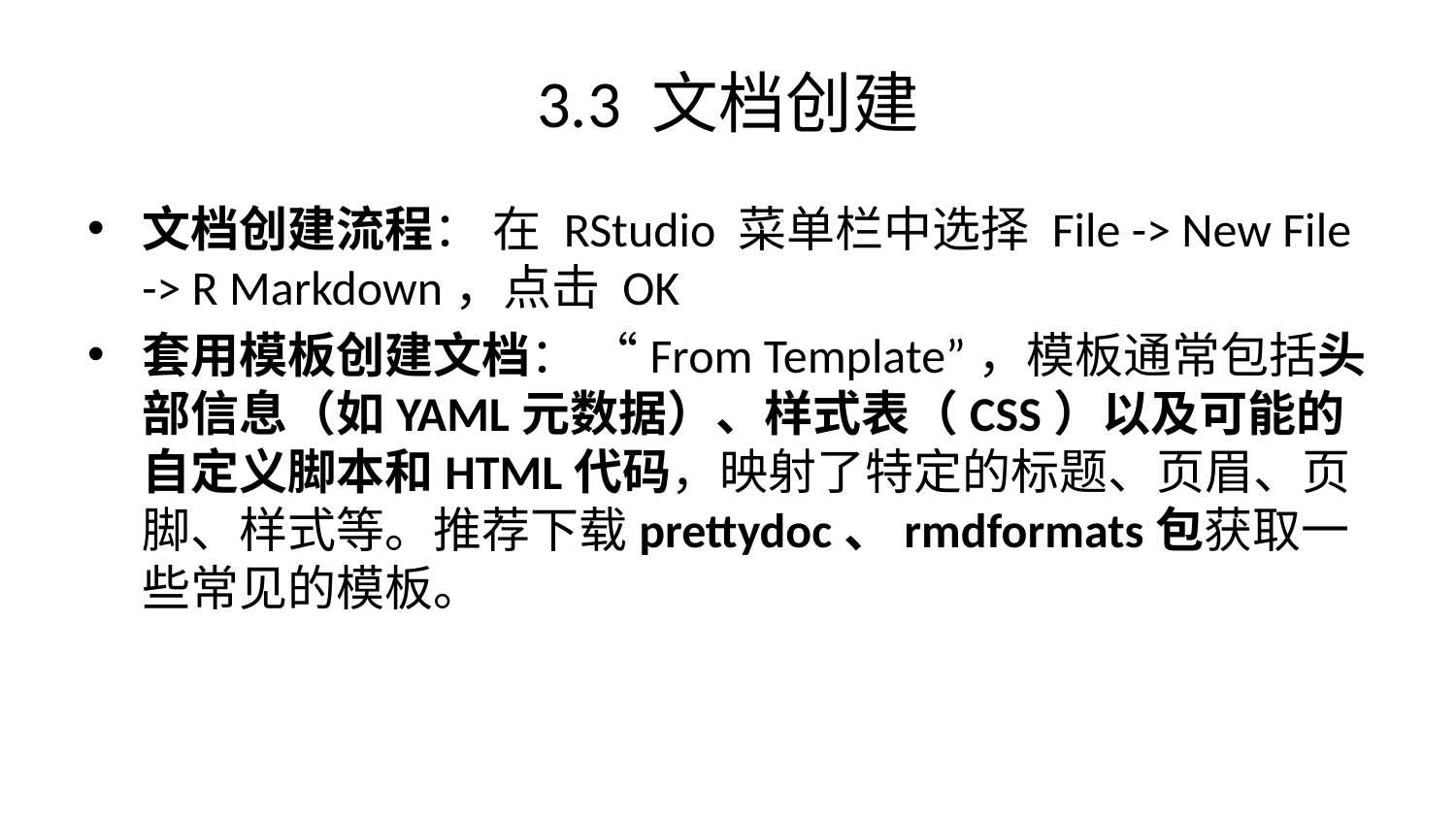

# 3.3 文档创建
文档创建流程： 在 RStudio 菜单栏中选择 File -> New File -> R Markdown，点击 OK
套用模板创建文档： “From Template”，模板通常包括头部信息（如YAML元数据）、样式表（CSS）以及可能的自定义脚本和HTML代码，映射了特定的标题、页眉、页脚、样式等。推荐下载prettydoc、rmdformats包获取一些常见的模板。